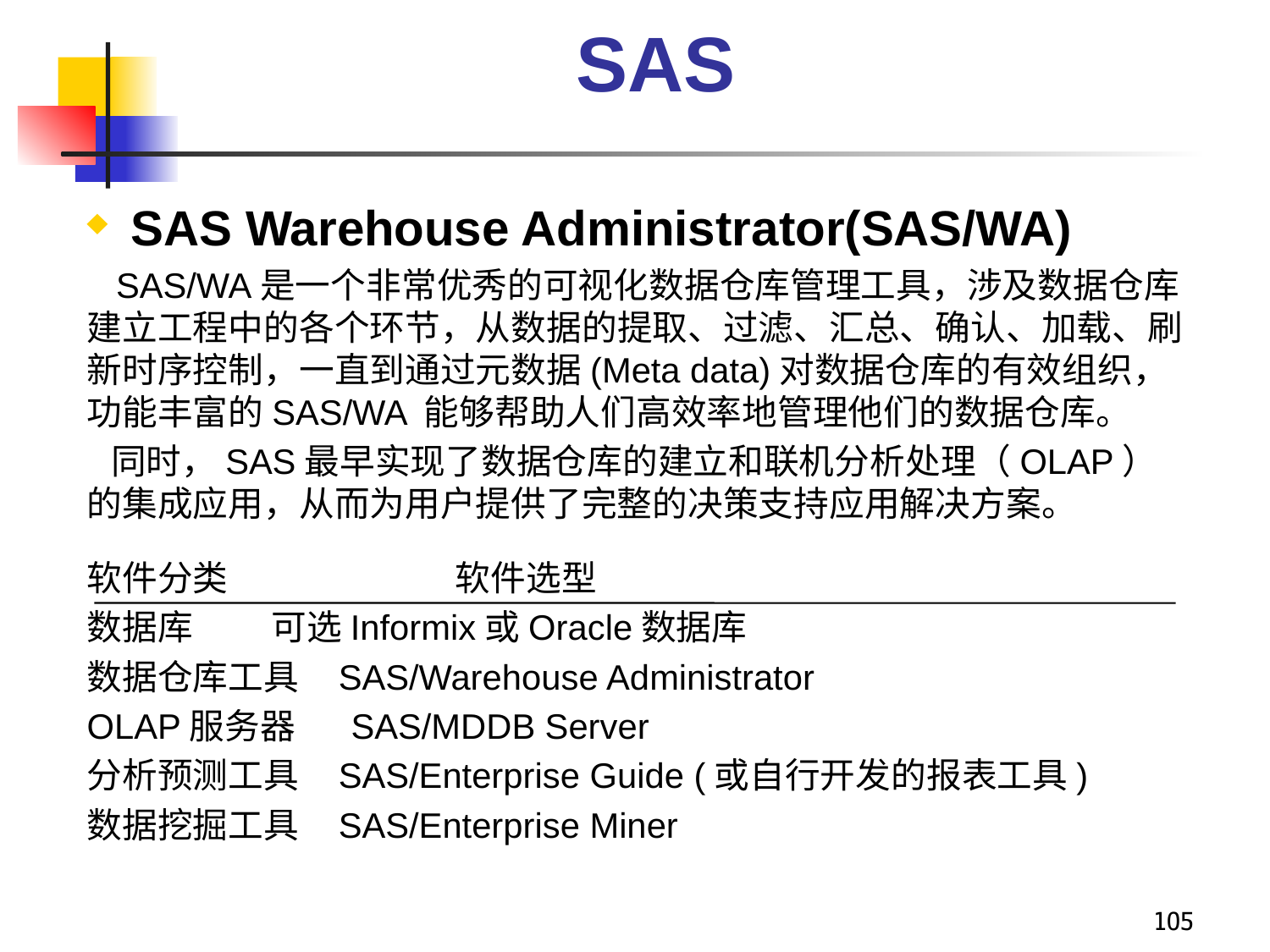

SAS
 SAS Warehouse Administrator(SAS/WA)
   SAS/WA是一个非常优秀的可视化数据仓库管理工具，涉及数据仓库建立工程中的各个环节，从数据的提取、过滤、汇总、确认、加载、刷新时序控制，一直到通过元数据(Meta data)对数据仓库的有效组织，功能丰富的SAS/WA 能够帮助人们高效率地管理他们的数据仓库。
  同时，SAS最早实现了数据仓库的建立和联机分析处理（OLAP）的集成应用，从而为用户提供了完整的决策支持应用解决方案。

软件分类                             软件选型
数据库          可选Informix或Oracle数据库
数据仓库工具    SAS/Warehouse Administrator
OLAP服务器      SAS/MDDB Server
分析预测工具    SAS/Enterprise Guide (或自行开发的报表工具)
数据挖掘工具    SAS/Enterprise Miner

105